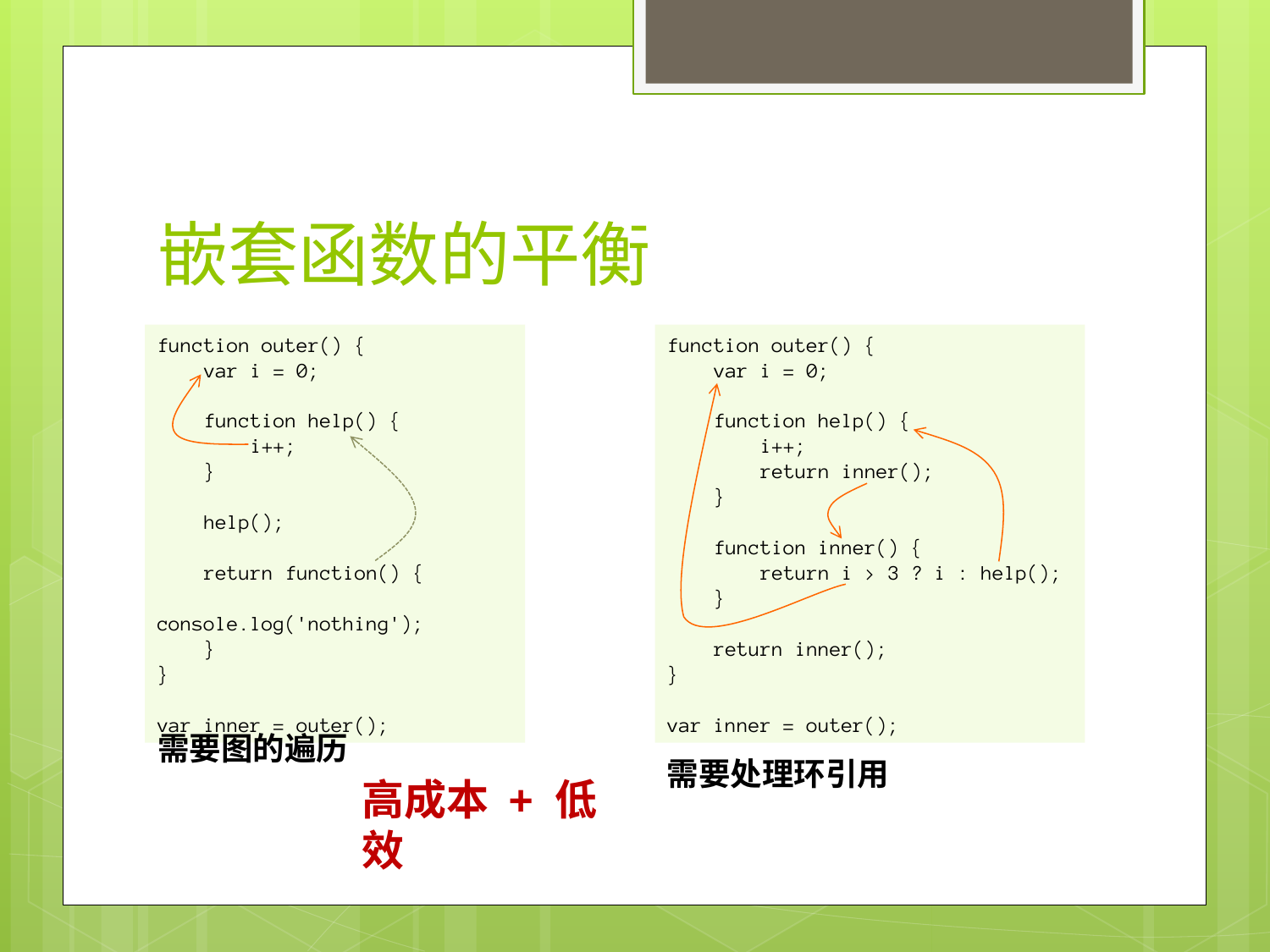

# 嵌套函数的平衡
function outer() {
    var i = 0;

    function help() {
        i++;
    }

    help();

    return function() {
        console.log('nothing');
    }
}

var inner = outer();
function outer() {
    var i = 0;

    function help() {
        i++;
        return inner();
    }

    function inner() {
        return i > 3 ? i : help();
    }

    return inner();
}

var inner = outer();

需要图的遍历
需要处理环引用
高成本 + 低效